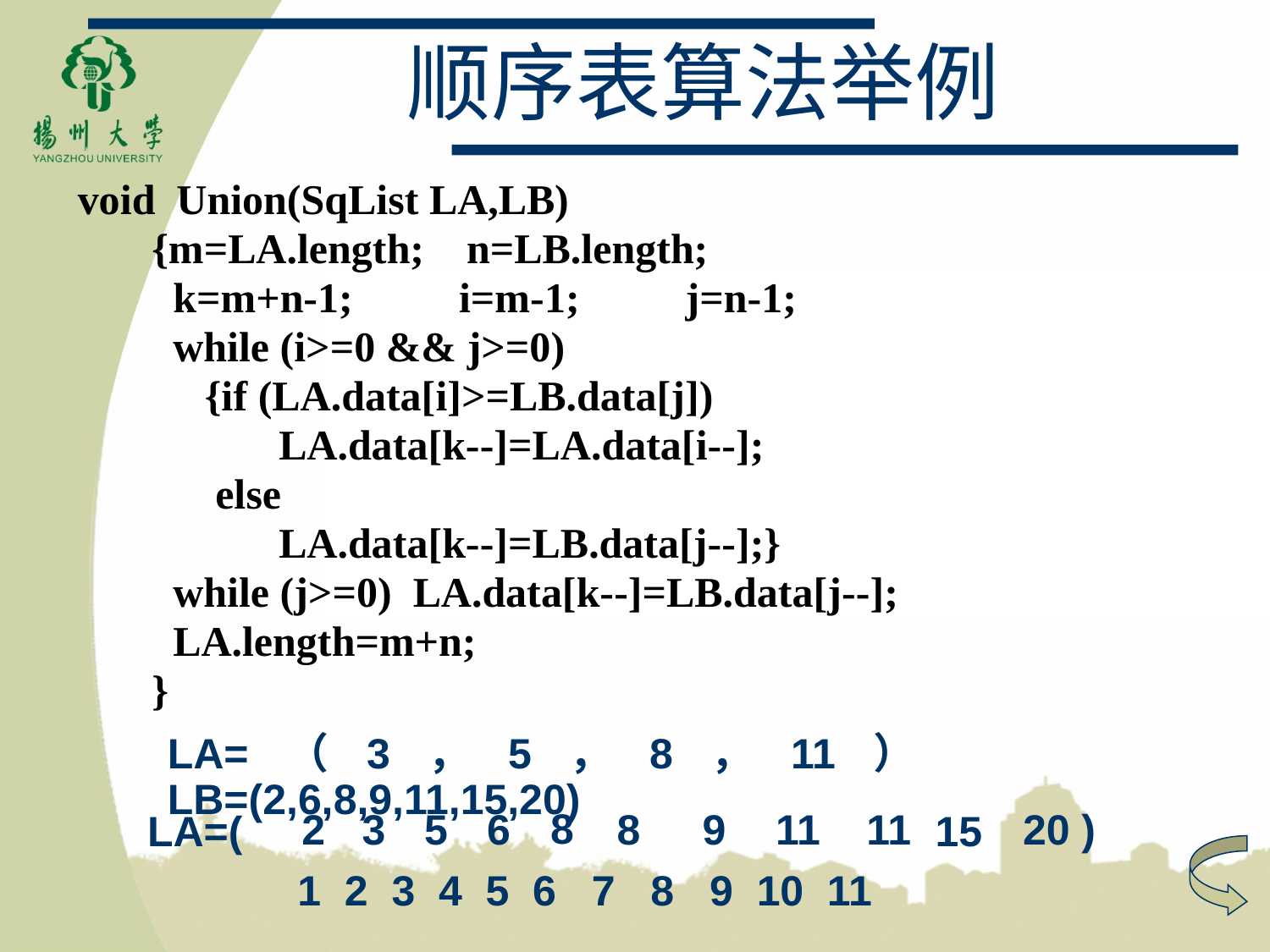

# 顺序表算法举例
void  Union(SqList LA,LB)
       {m=LA.length;    n=LB.length;
         k=m+n-1;          i=m-1;          j=n-1;
         while (i>=0 && j>=0)
            {if (LA.data[i]>=LB.data[j])
                   LA.data[k--]=LA.data[i--];
             else
                   LA.data[k--]=LB.data[j--];}
         while (j>=0)  LA.data[k--]=LB.data[j--];
         LA.length=m+n;
       }
LA=（3，5，8，11）    LB=(2,6,8,9,11,15,20)
8
2
3
5
6
8
9
11
11
20 )
LA=(
15

1  2  3  4  5  6   7   8   9  10  11